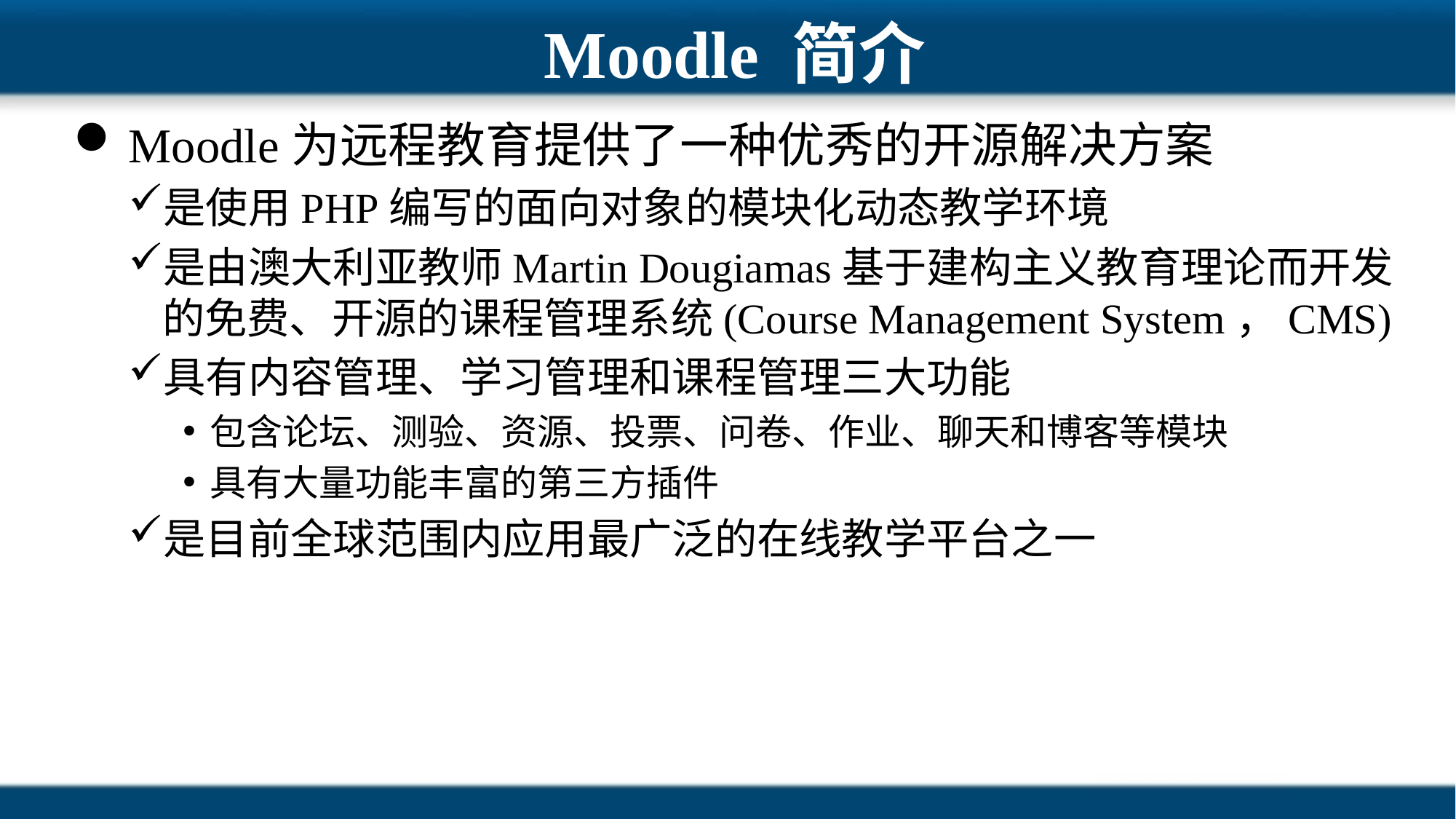

# Moodle 简介
Moodle为远程教育提供了一种优秀的开源解决方案
是使用PHP编写的面向对象的模块化动态教学环境
是由澳大利亚教师Martin Dougiamas基于建构主义教育理论而开发的免费、开源的课程管理系统(Course Management System，CMS)
具有内容管理、学习管理和课程管理三大功能
包含论坛、测验、资源、投票、问卷、作业、聊天和博客等模块
具有大量功能丰富的第三方插件
是目前全球范围内应用最广泛的在线教学平台之一